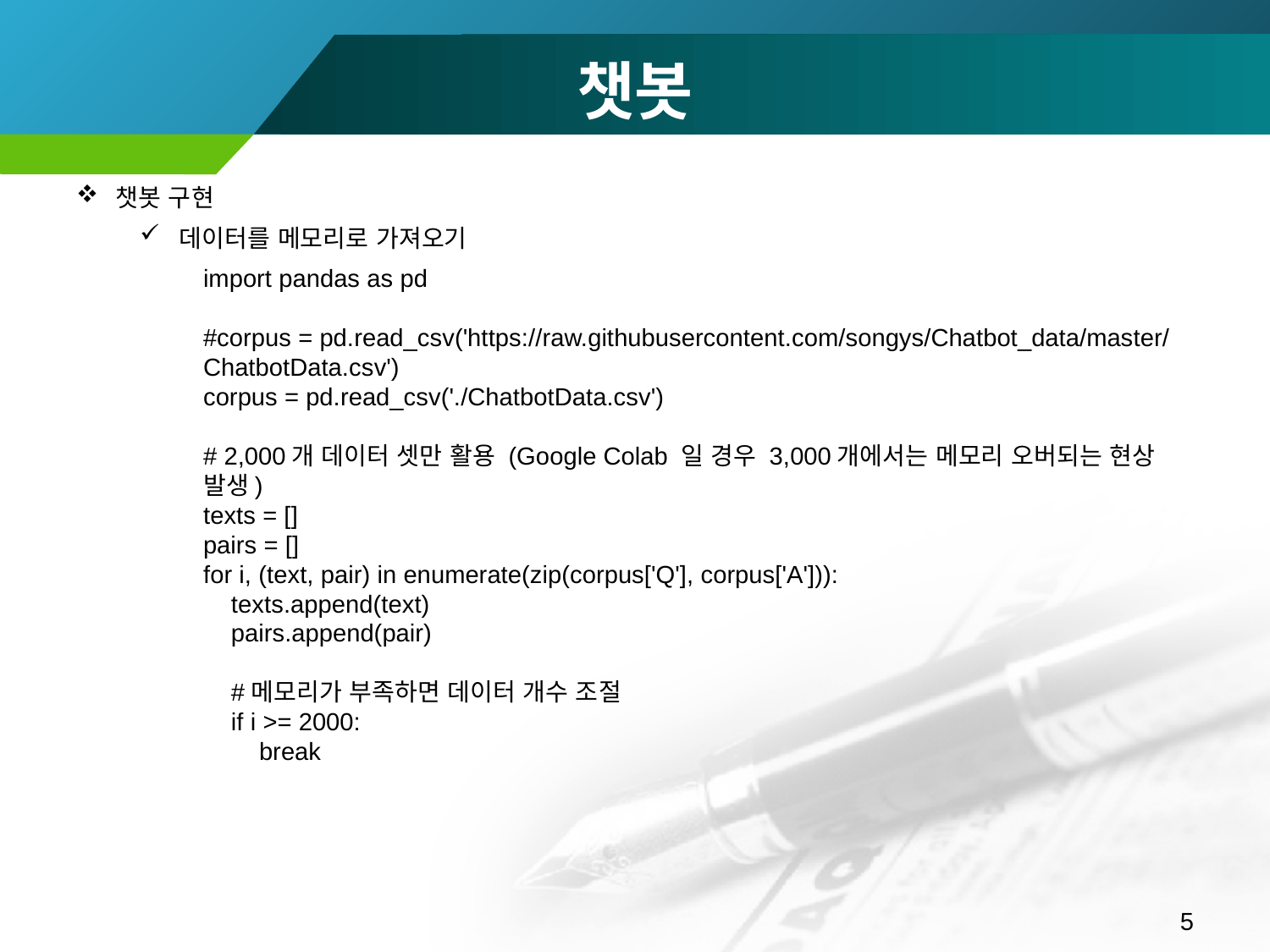

챗봇
챗봇 구현
데이터를 메모리로 가져오기
import pandas as pd

#corpus = pd.read_csv('https://raw.githubusercontent.com/songys/Chatbot_data/master/ChatbotData.csv')
corpus = pd.read_csv('./ChatbotData.csv')

# 2,000개 데이터 셋만 활용 (Google Colab 일 경우 3,000개에서는 메모리 오버되는 현상 발생)
texts = []
pairs = []
for i, (text, pair) in enumerate(zip(corpus['Q'], corpus['A'])):
    texts.append(text)
    pairs.append(pair)

    #메모리가 부족하면 데이터 개수 조절
    if i >= 2000:
        break
5